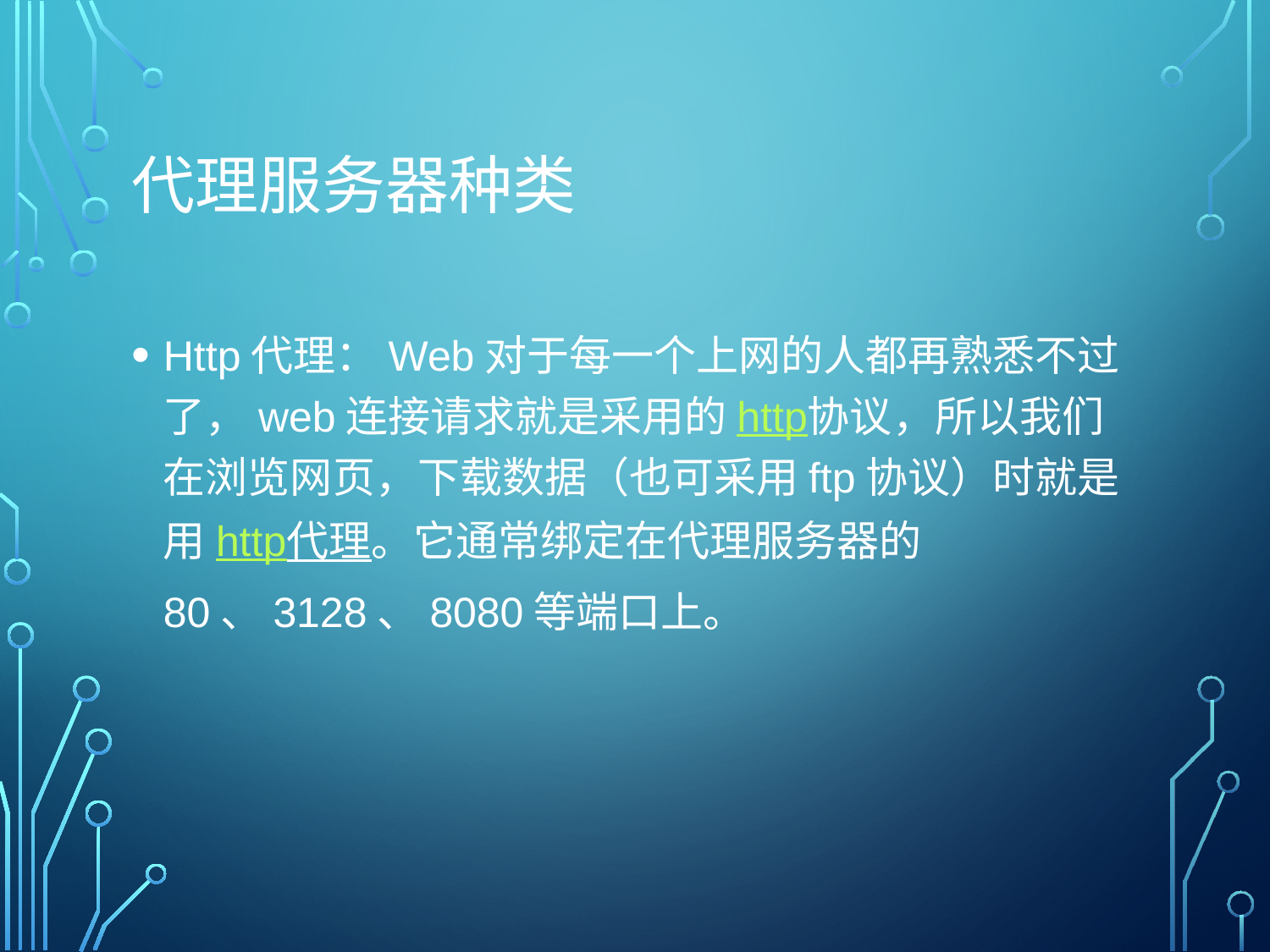

# 代理服务器种类
Http代理：Web对于每一个上网的人都再熟悉不过了，web连接请求就是采用的http协议，所以我们在浏览网页，下载数据（也可采用ftp协议）时就是用http代理。它通常绑定在代理服务器的80、3128、8080等端口上。